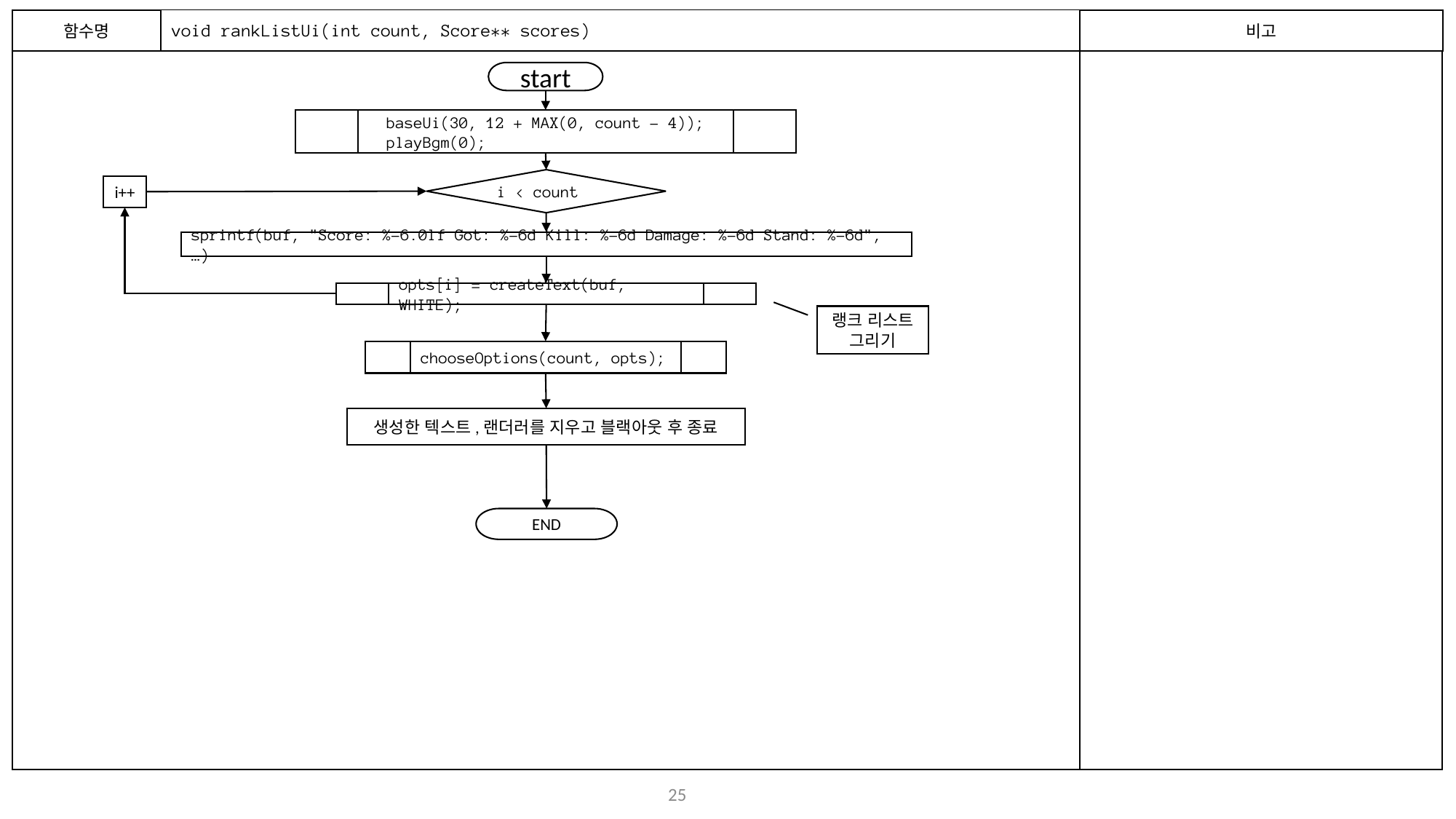

함수명
# void rankListUi(int count, Score** scores)
비고

start
  baseUi(30, 12 + MAX(0, count - 4));
  playBgm(0);
i < count
i++
sprintf(buf, "Score: %-6.0lf Got: %-6d Kill: %-6d Damage: %-6d Stand: %-6d",…)
opts[i] = createText(buf, WHITE);
랭크 리스트 그리기
chooseOptions(count, opts);
생성한 텍스트,랜더러를 지우고 블랙아웃 후 종료
END
25